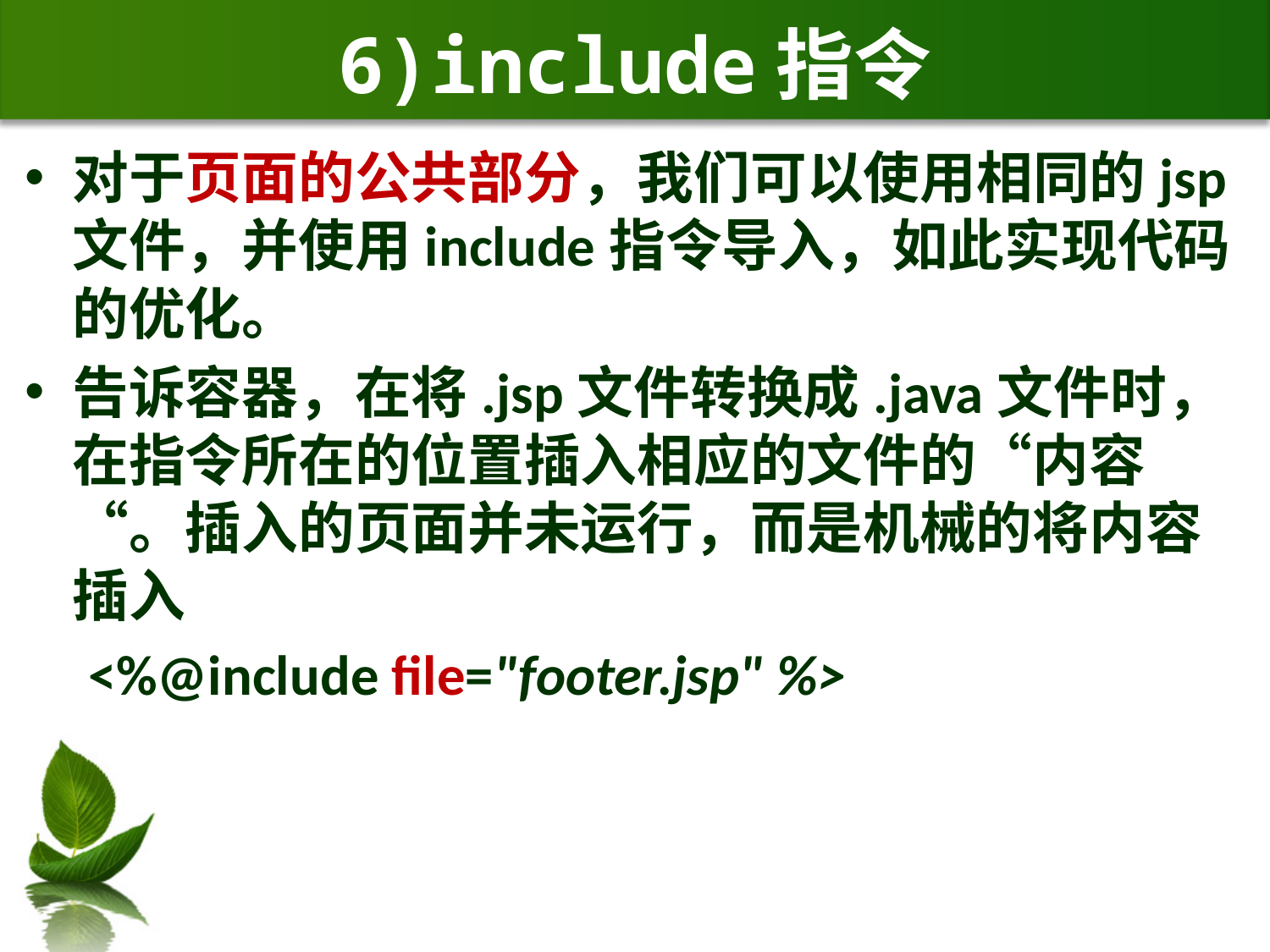

# 6)include指令
对于页面的公共部分，我们可以使用相同的jsp文件，并使用include指令导入，如此实现代码的优化。
告诉容器，在将.jsp文件转换成.java文件时，在指令所在的位置插入相应的文件的“内容“。插入的页面并未运行，而是机械的将内容插入
     <%@include file="footer.jsp" %>